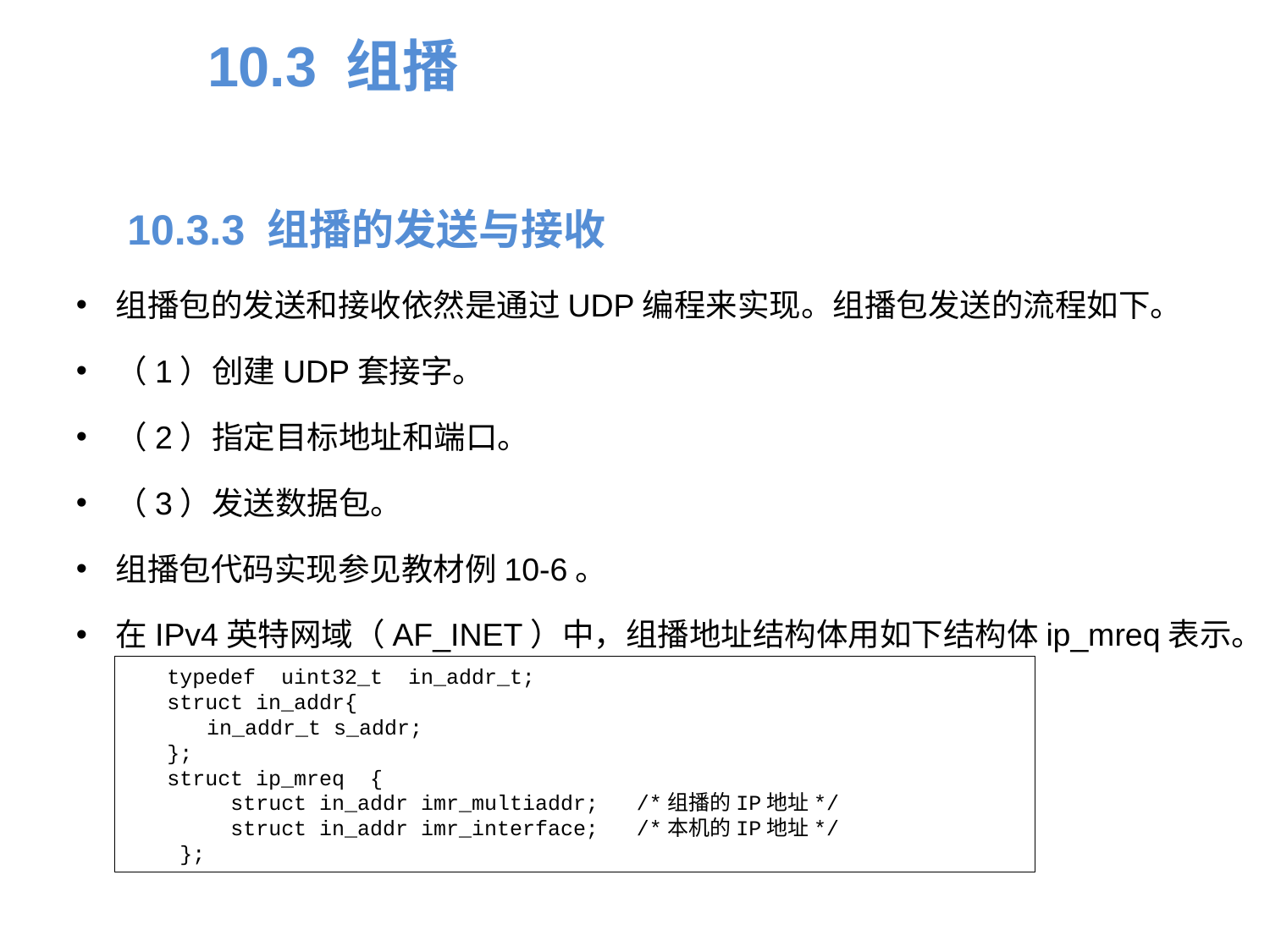

10.3 组播
10.3.3 组播的发送与接收
组播包的发送和接收依然是通过UDP编程来实现。组播包发送的流程如下。
（1）创建UDP套接字。
（2）指定目标地址和端口。
（3）发送数据包。
组播包代码实现参见教材例10-6。
在IPv4英特网域（AF_INET）中，组播地址结构体用如下结构体ip_mreq表示。
typedef  uint32_t  in_addr_t;
struct in_addr{
in_addr_t s_addr;
};
struct ip_mreq  {
     struct in_addr imr_multiaddr;   /*组播的IP地址*/
     struct in_addr imr_interface;   /*本机的IP地址*/
 };